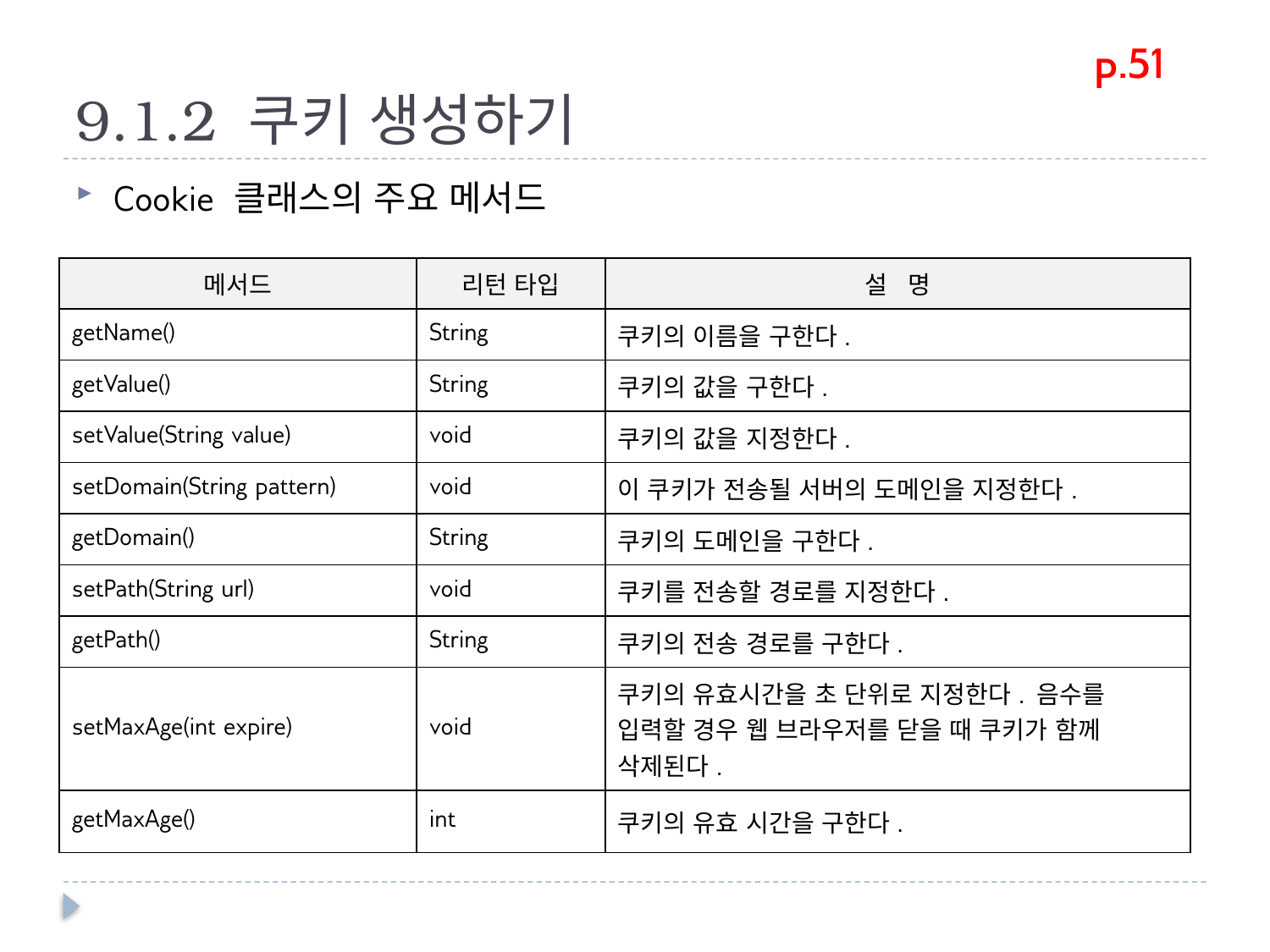

# 9.1.2 쿠키 생성하기
p.51
Cookie 클래스의 주요 메서드
| 메서드 | 리턴 타입 | 설 명 |
| --- | --- | --- |
| getName() | String | 쿠키의 이름을 구한다. |
| getValue() | String | 쿠키의 값을 구한다. |
| setValue(String value) | void | 쿠키의 값을 지정한다. |
| setDomain(String pattern) | void | 이 쿠키가 전송될 서버의 도메인을 지정한다. |
| getDomain() | String | 쿠키의 도메인을 구한다. |
| setPath(String url) | void | 쿠키를 전송할 경로를 지정한다. |
| getPath() | String | 쿠키의 전송 경로를 구한다. |
| setMaxAge(int expire) | void | 쿠키의 유효시간을 초 단위로 지정한다. 음수를 입력할 경우 웹 브라우저를 닫을 때 쿠키가 함께 삭제된다. |
| getMaxAge() | int | 쿠키의 유효 시간을 구한다. |